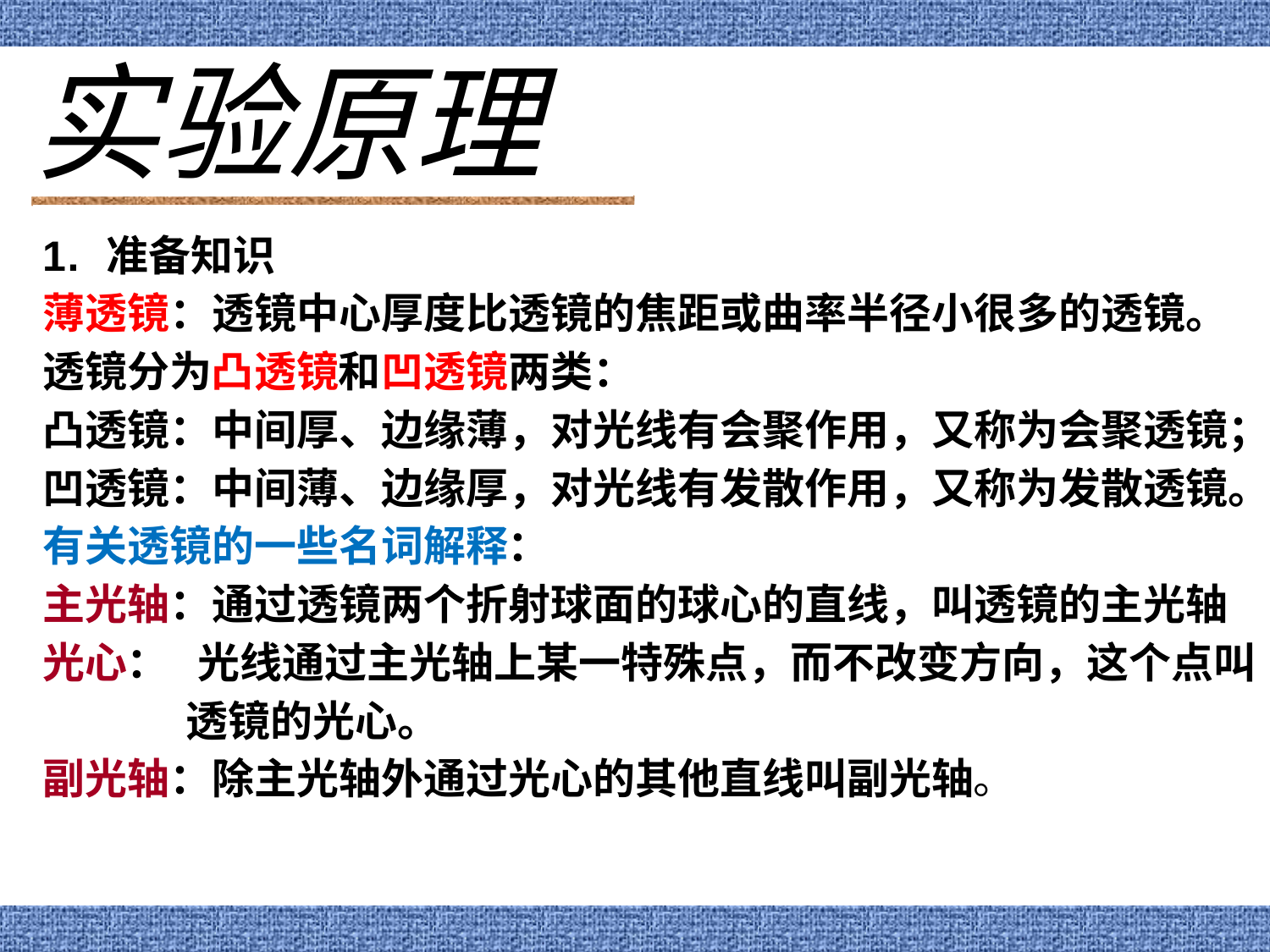

# 实验原理

准备知识
薄透镜：透镜中心厚度比透镜的焦距或曲率半径小很多的透镜。
透镜分为凸透镜和凹透镜两类：
凸透镜：中间厚、边缘薄，对光线有会聚作用，又称为会聚透镜；
凹透镜：中间薄、边缘厚，对光线有发散作用，又称为发散透镜。
有关透镜的一些名词解释：
主光轴：通过透镜两个折射球面的球心的直线，叫透镜的主光轴
光心：   光线通过主光轴上某一特殊点，而不改变方向，这个点叫
              透镜的光心。
副光轴：除主光轴外通过光心的其他直线叫副光轴。